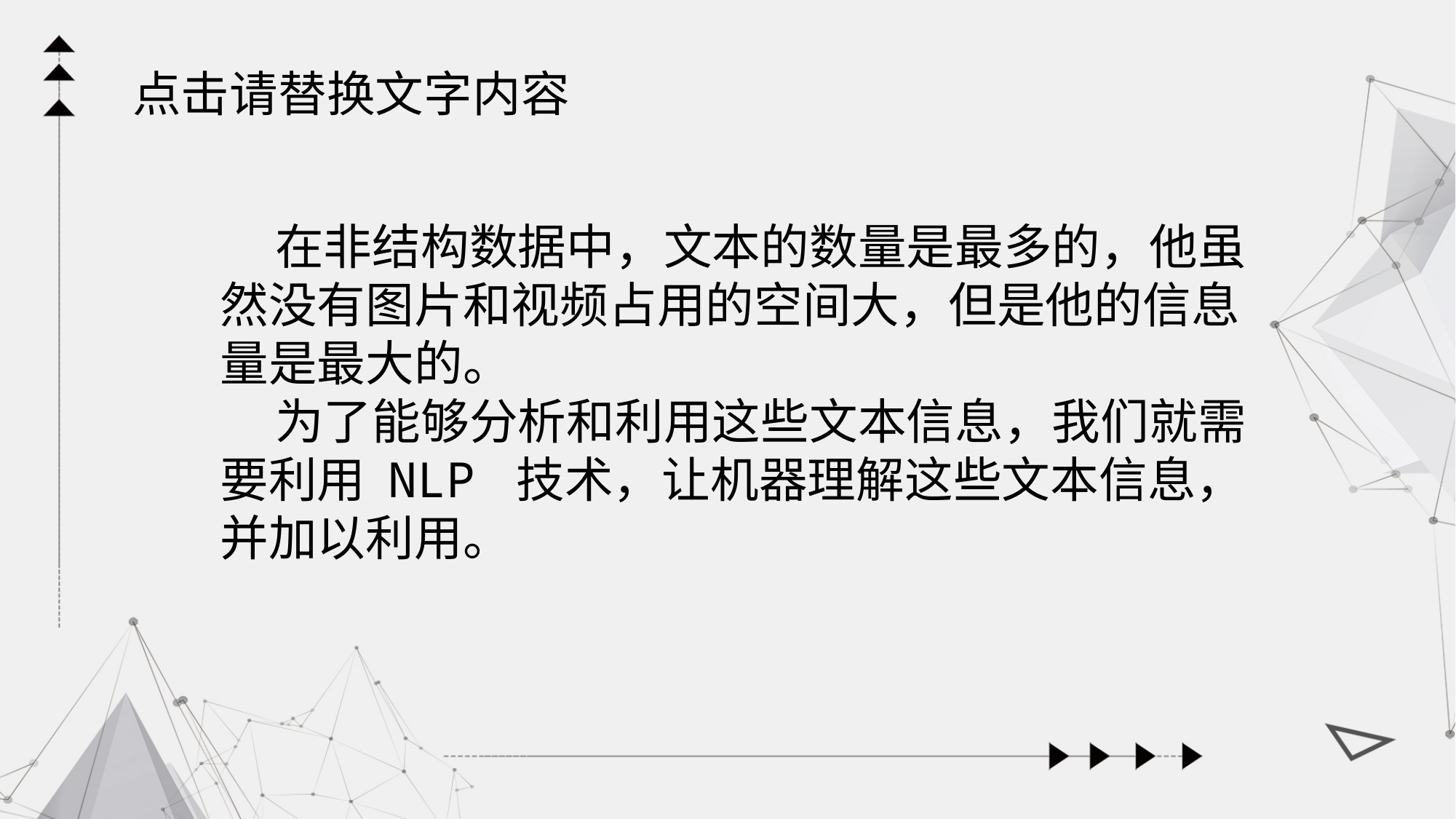

点击请替换文字内容
    在非结构数据中，文本的数量是最多的，他虽然没有图片和视频占用的空间大，但是他的信息量是最大的。
    为了能够分析和利用这些文本信息，我们就需要利用 NLP 技术，让机器理解这些文本信息，并加以利用。